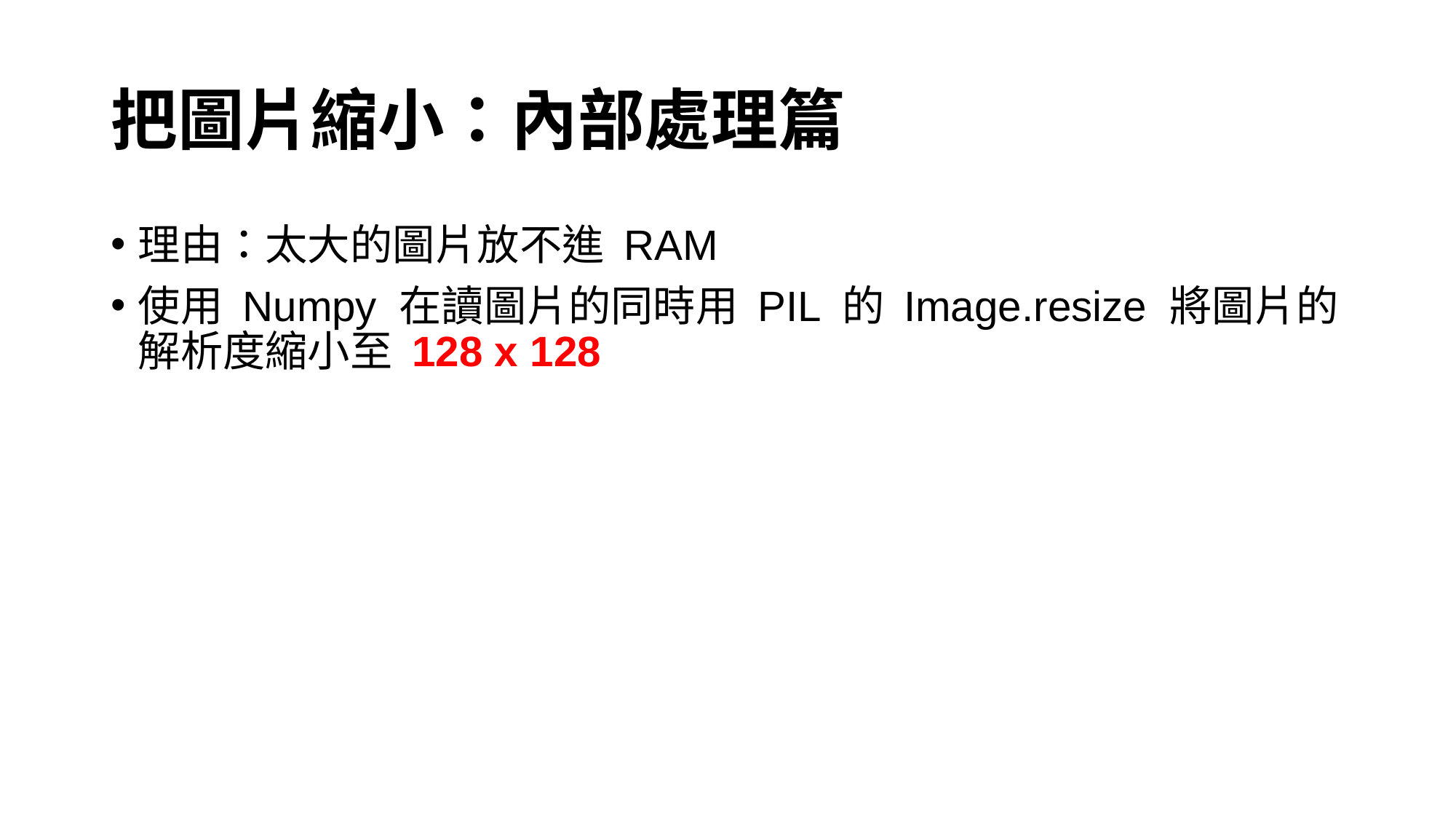

# 把圖片縮小：內部處理篇
理由：太大的圖片放不進 RAM
使用 Numpy 在讀圖片的同時用 PIL 的 Image.resize 將圖片的解析度縮小至 128 x 128